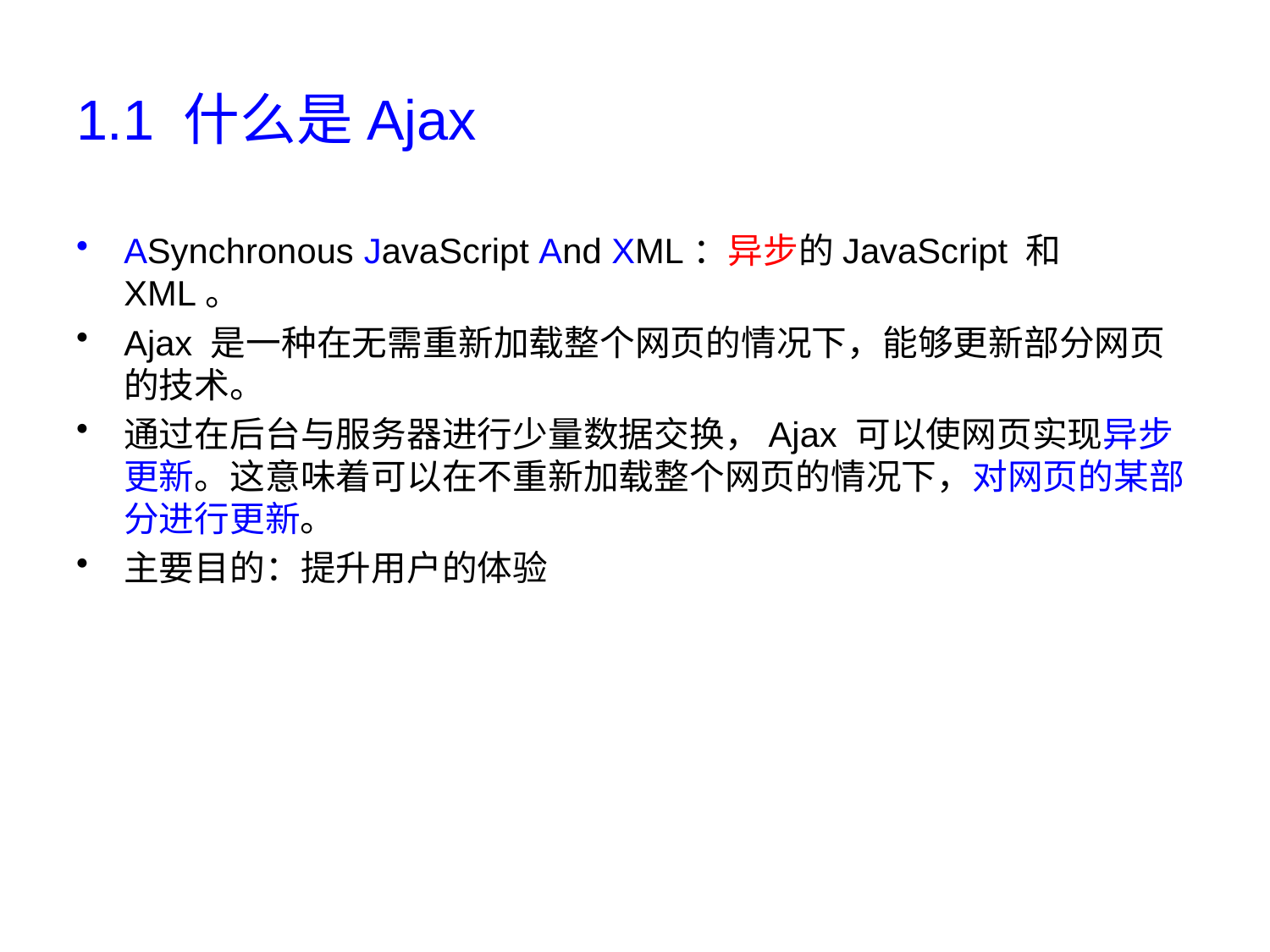

# 1.1 什么是Ajax
ASynchronous JavaScript And XML：异步的JavaScript 和 XML。
Ajax 是一种在无需重新加载整个网页的情况下，能够更新部分网页的技术。
通过在后台与服务器进行少量数据交换，Ajax 可以使网页实现异步更新。这意味着可以在不重新加载整个网页的情况下，对网页的某部分进行更新。
主要目的：提升用户的体验